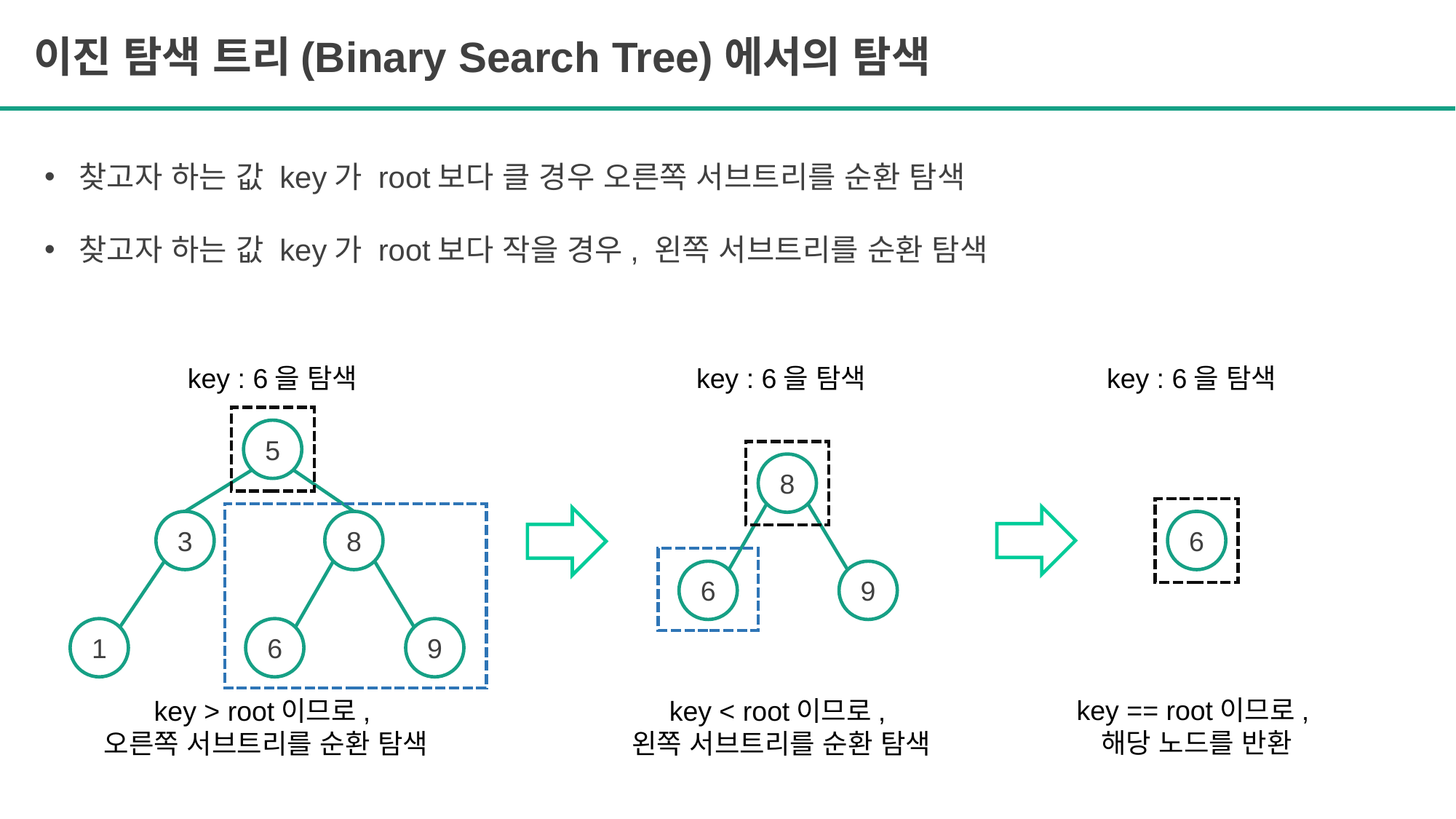

이진 탐색 트리(Binary Search Tree)에서의 탐색
찾고자 하는 값 key가 root보다 클 경우 오른쪽 서브트리를 순환 탐색

찾고자 하는 값 key가 root보다 작을 경우, 왼쪽 서브트리를 순환 탐색
key : 6을 탐색
key : 6을 탐색
key : 6을 탐색

5

8

3
8
6

6
9
1
6
9
key == root이므로,
해당 노드를 반환
key > root이므로,
오른쪽 서브트리를 순환 탐색
key < root이므로,
왼쪽 서브트리를 순환 탐색